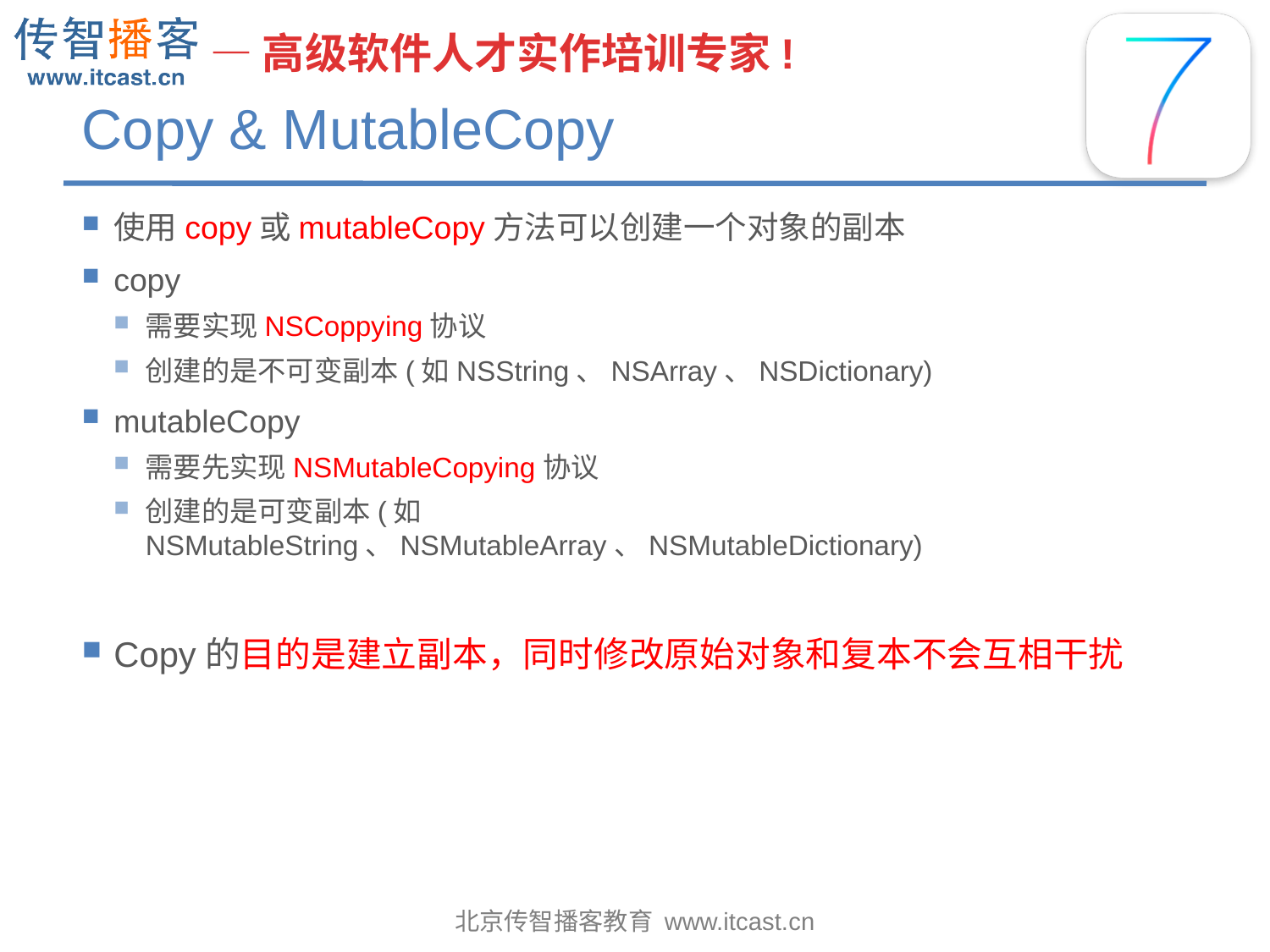

# Copy & MutableCopy
使用copy或mutableCopy方法可以创建一个对象的副本
copy
需要实现NSCoppying协议
创建的是不可变副本(如NSString、NSArray、NSDictionary)
mutableCopy
需要先实现NSMutableCopying协议
创建的是可变副本(如NSMutableString、NSMutableArray、NSMutableDictionary)

Copy的目的是建立副本，同时修改原始对象和复本不会互相干扰